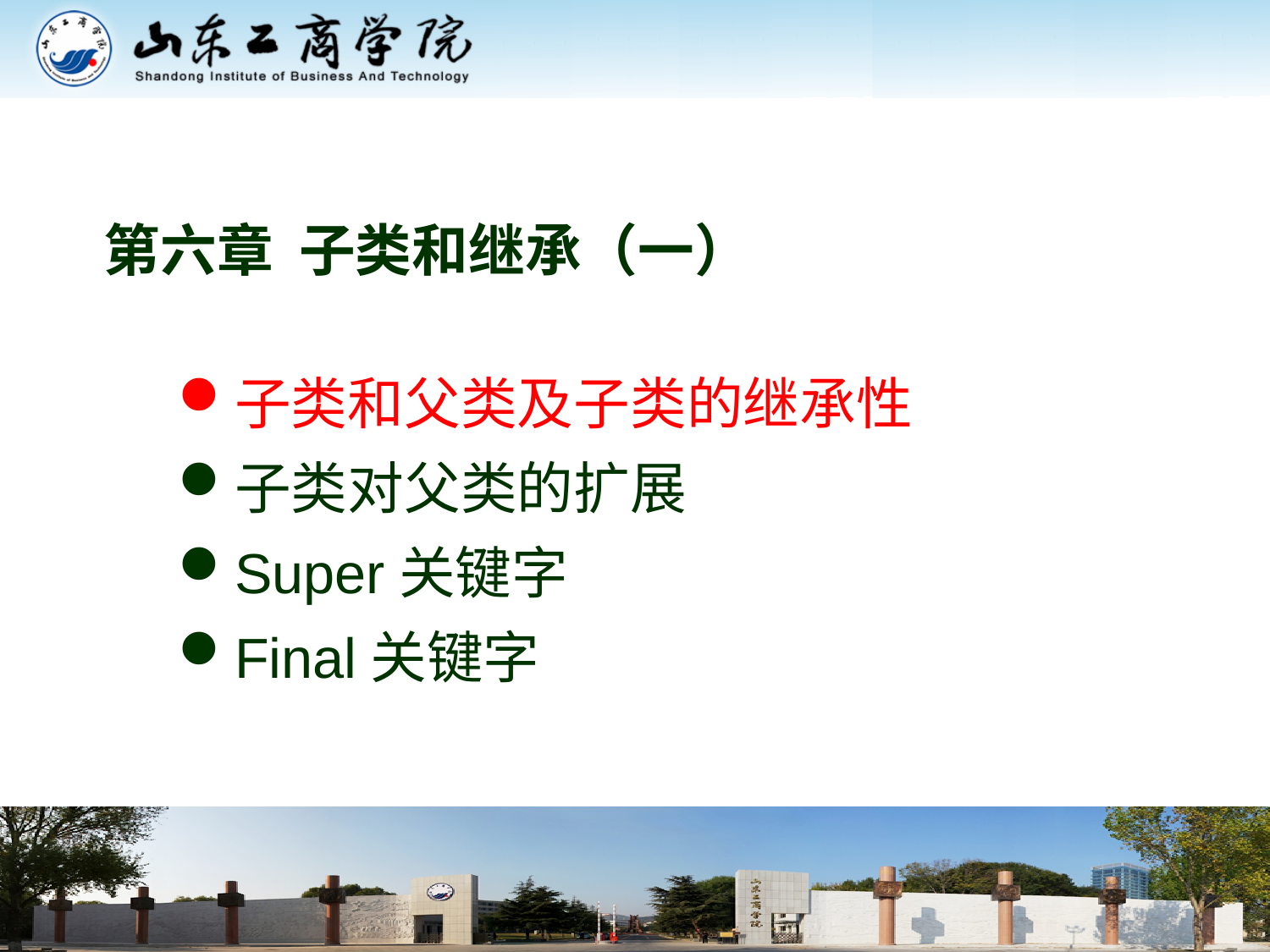

第六章  子类和继承（一）
子类和父类及子类的继承性
子类对父类的扩展
Super关键字
Final关键字